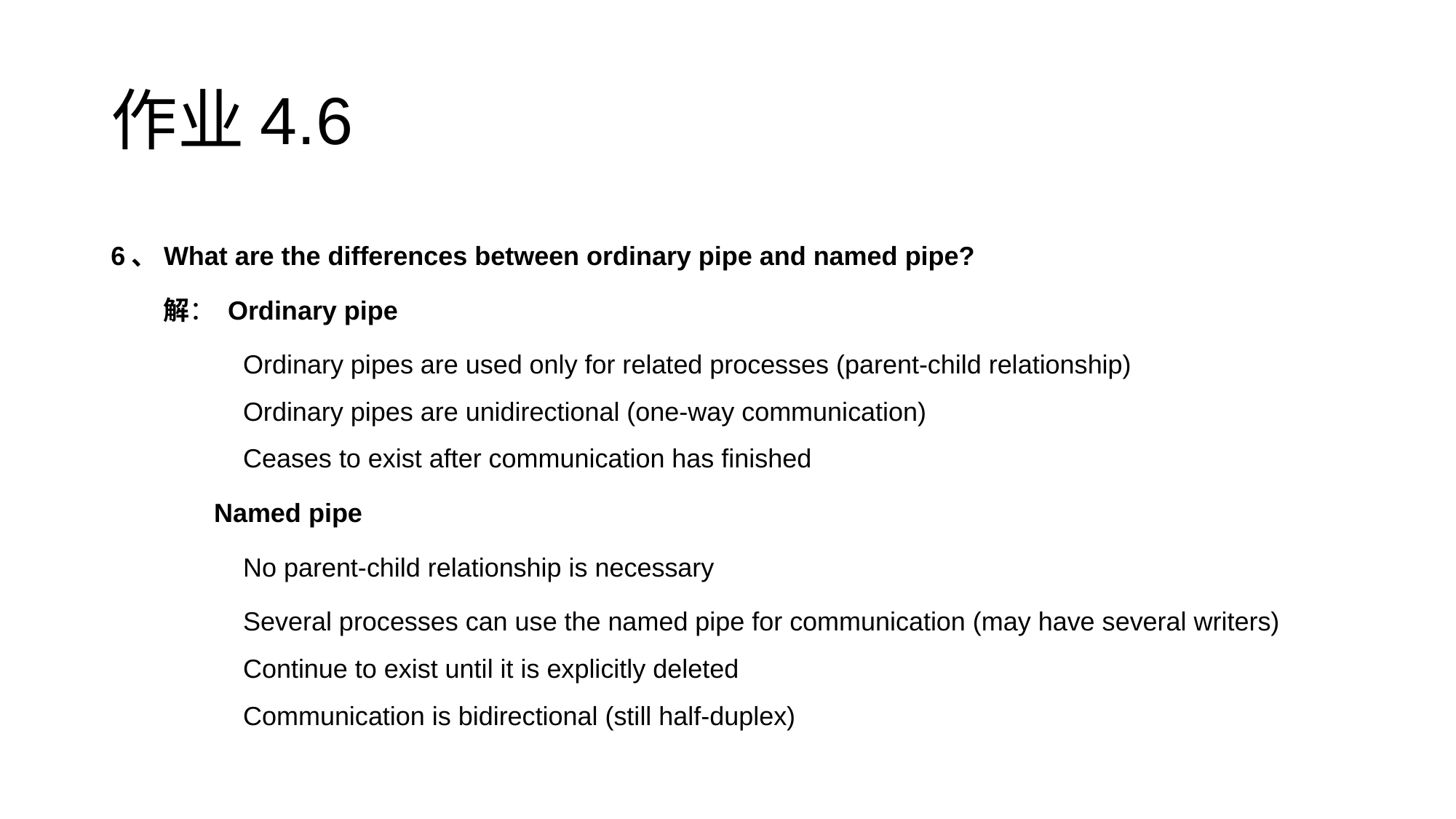

# 作业4.6
6、What are the differences between ordinary pipe and named pipe?
解： Ordinary pipe
    Ordinary pipes are used only for related processes (parent-child relationship)
    Ordinary pipes are unidirectional (one-way communication)
    Ceases to exist after communication has finished
Named pipe
    No parent-child relationship is necessary
    Several processes can use the named pipe for communication (may have several writers)
    Continue to exist until it is explicitly deleted
    Communication is bidirectional (still half-duplex)